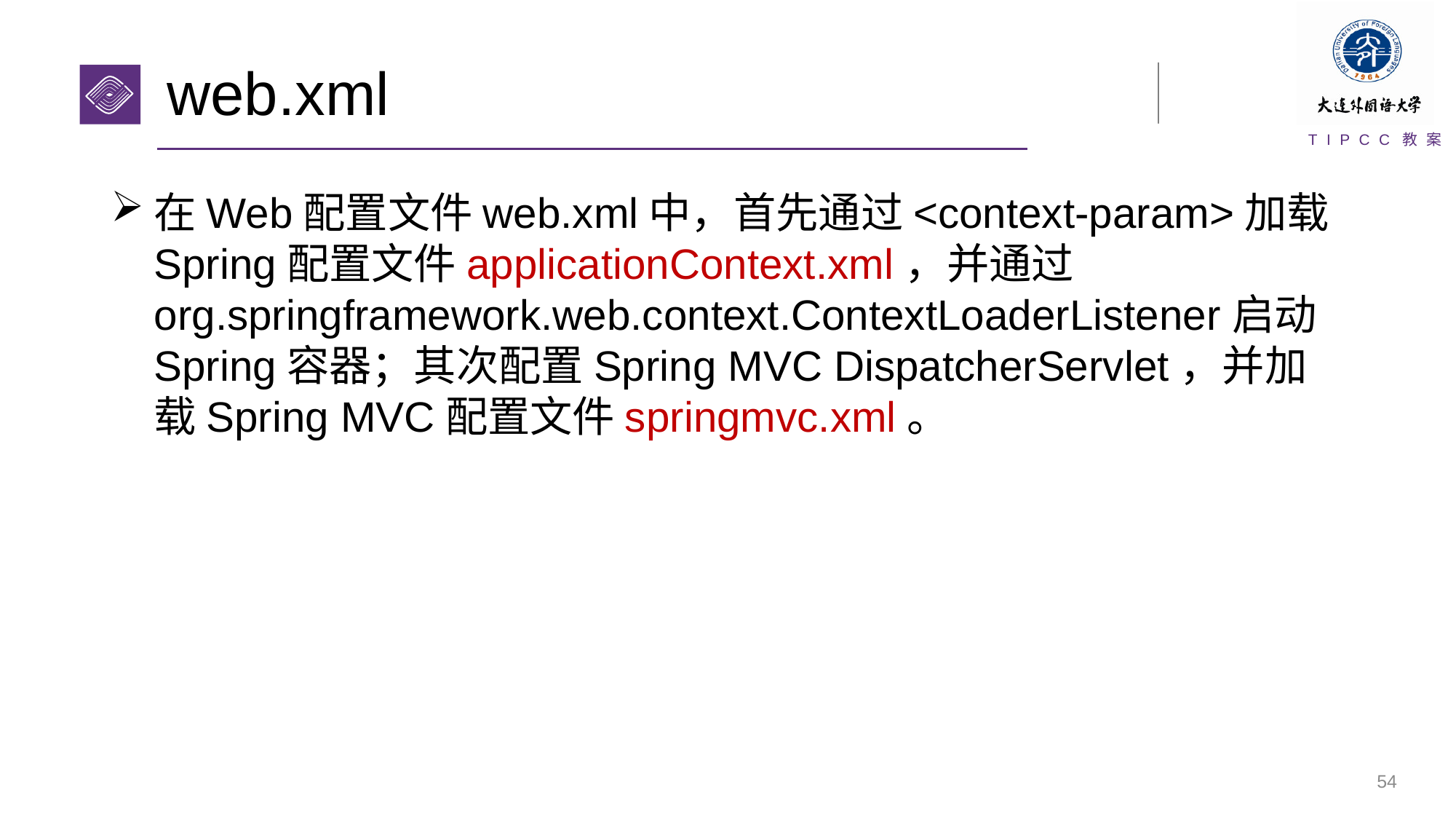

# web.xml
在Web配置文件web.xml中，首先通过<context-param>加载Spring配置文件applicationContext.xml，并通过org.springframework.web.context.ContextLoaderListener启动Spring容器；其次配置Spring MVC DispatcherServlet，并加载Spring MVC配置文件springmvc.xml。
54